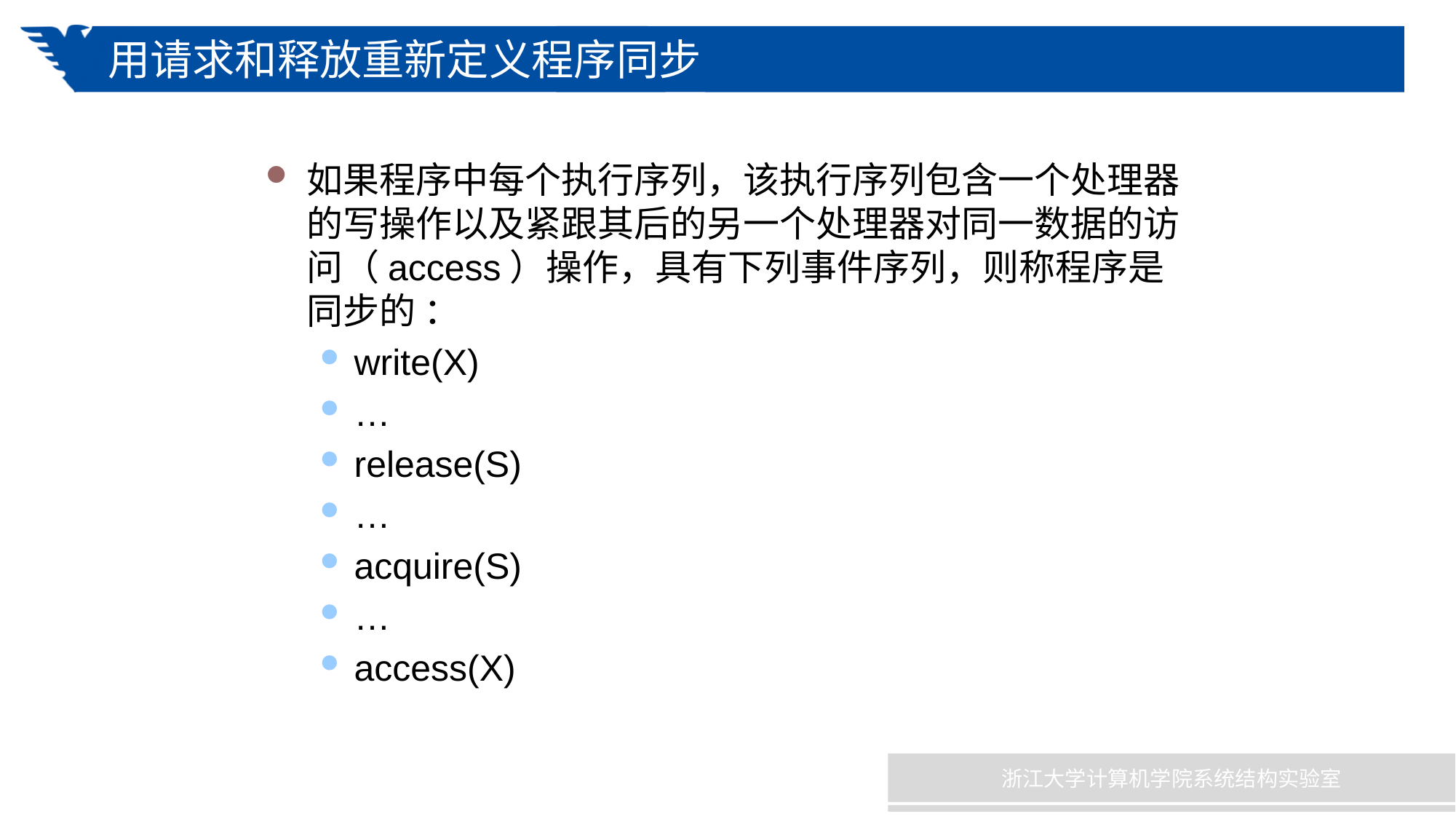

# 用请求和释放重新定义程序同步
如果程序中每个执行序列，该执行序列包含一个处理器的写操作以及紧跟其后的另一个处理器对同一数据的访问（access）操作，具有下列事件序列，则称程序是同步的 ：
write(X)
…
release(S)
…
acquire(S)
…
access(X)